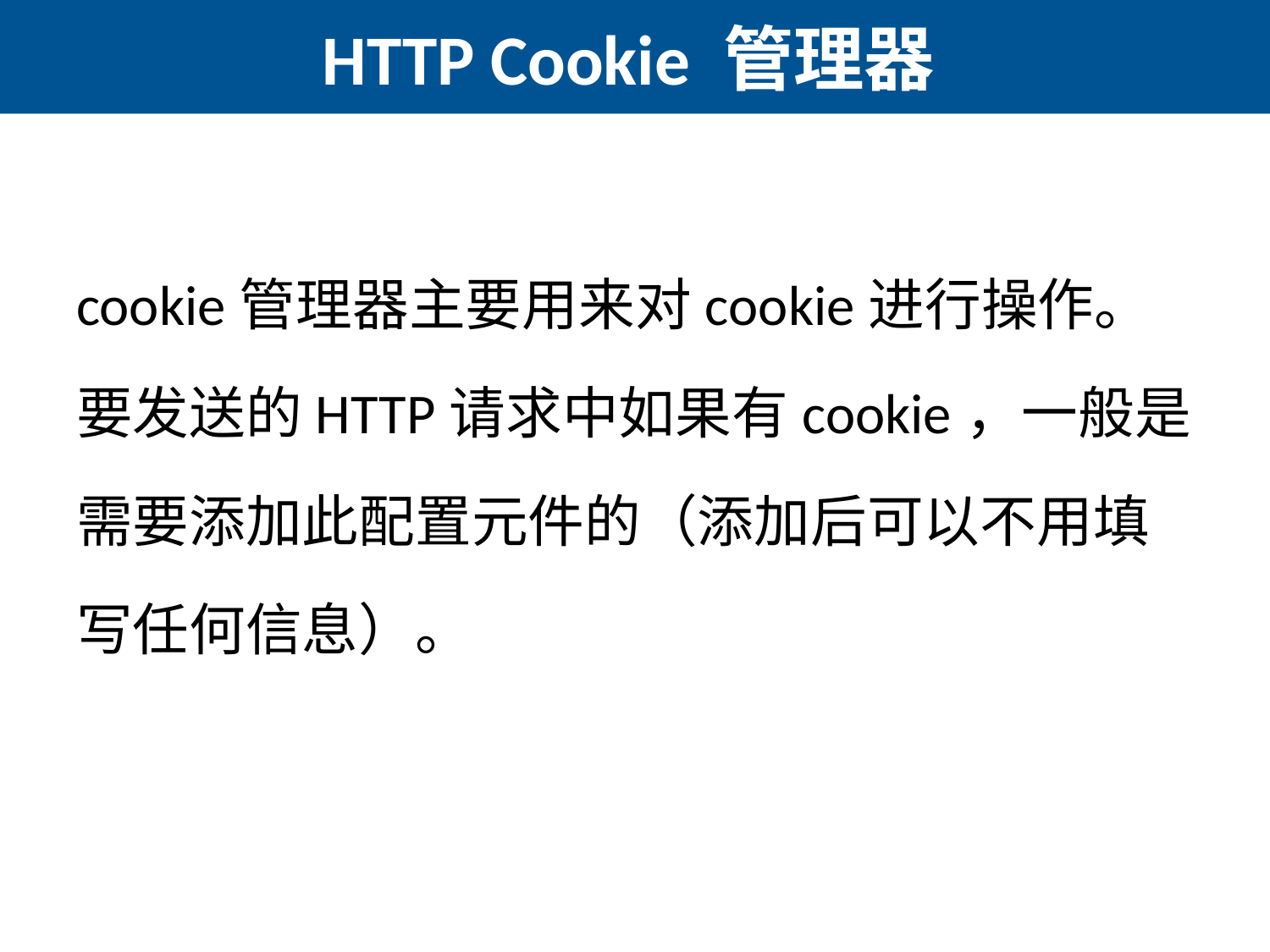

# HTTP Cookie 管理器
cookie管理器主要用来对cookie进行操作。要发送的HTTP请求中如果有cookie，一般是需要添加此配置元件的（添加后可以不用填写任何信息）。